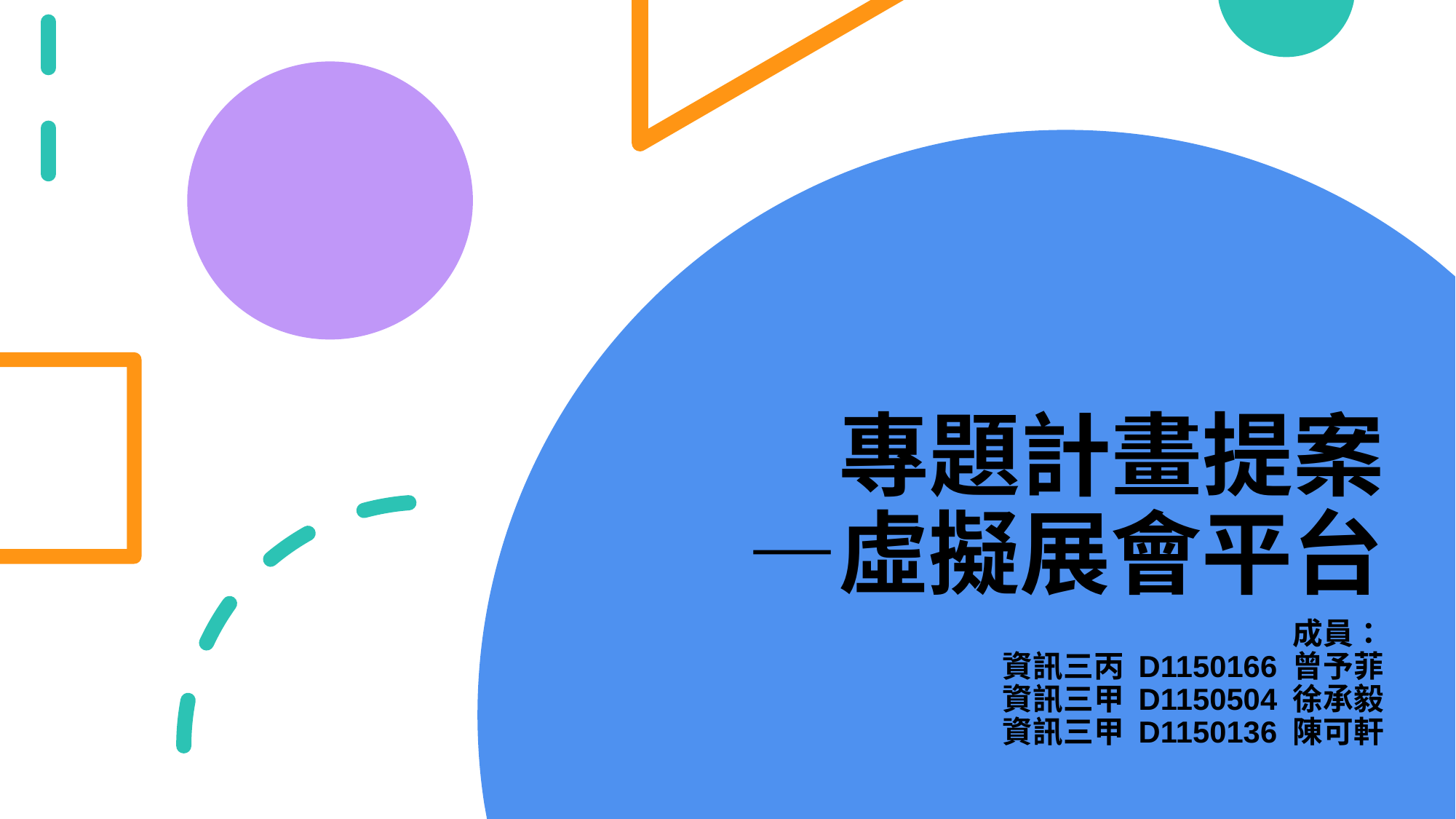

# 專題計畫提案 —虛擬展會平台
成員：
資訊三丙 D1150166 曾予菲
資訊三甲 D1150504 徐承毅
資訊三甲 D1150136 陳可軒